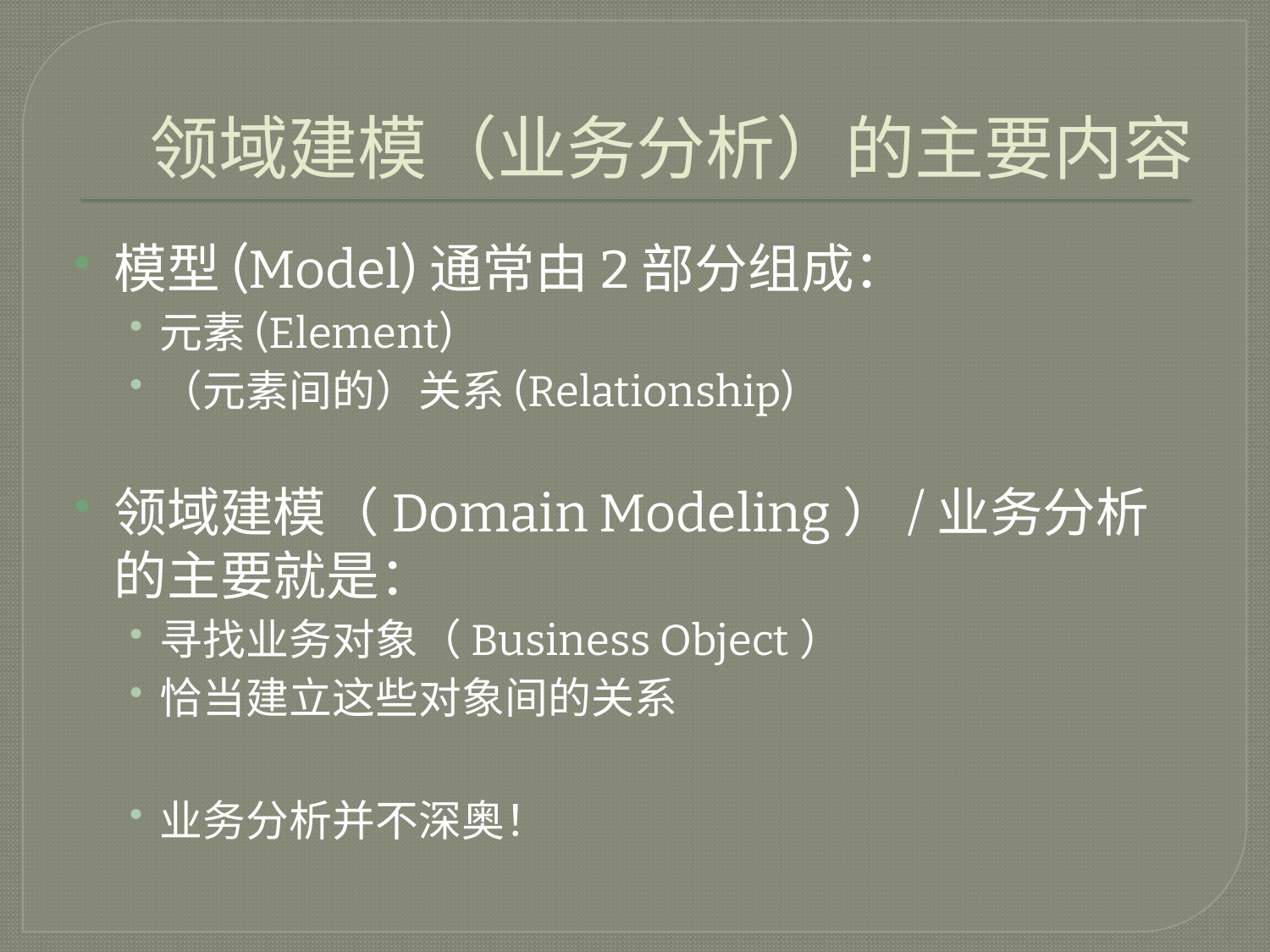

# 领域建模（业务分析）的主要内容
模型(Model)通常由2部分组成：
元素(Element)
（元素间的）关系(Relationship)

领域建模（Domain Modeling）/业务分析的主要就是：
寻找业务对象（Business Object）
恰当建立这些对象间的关系

业务分析并不深奥！